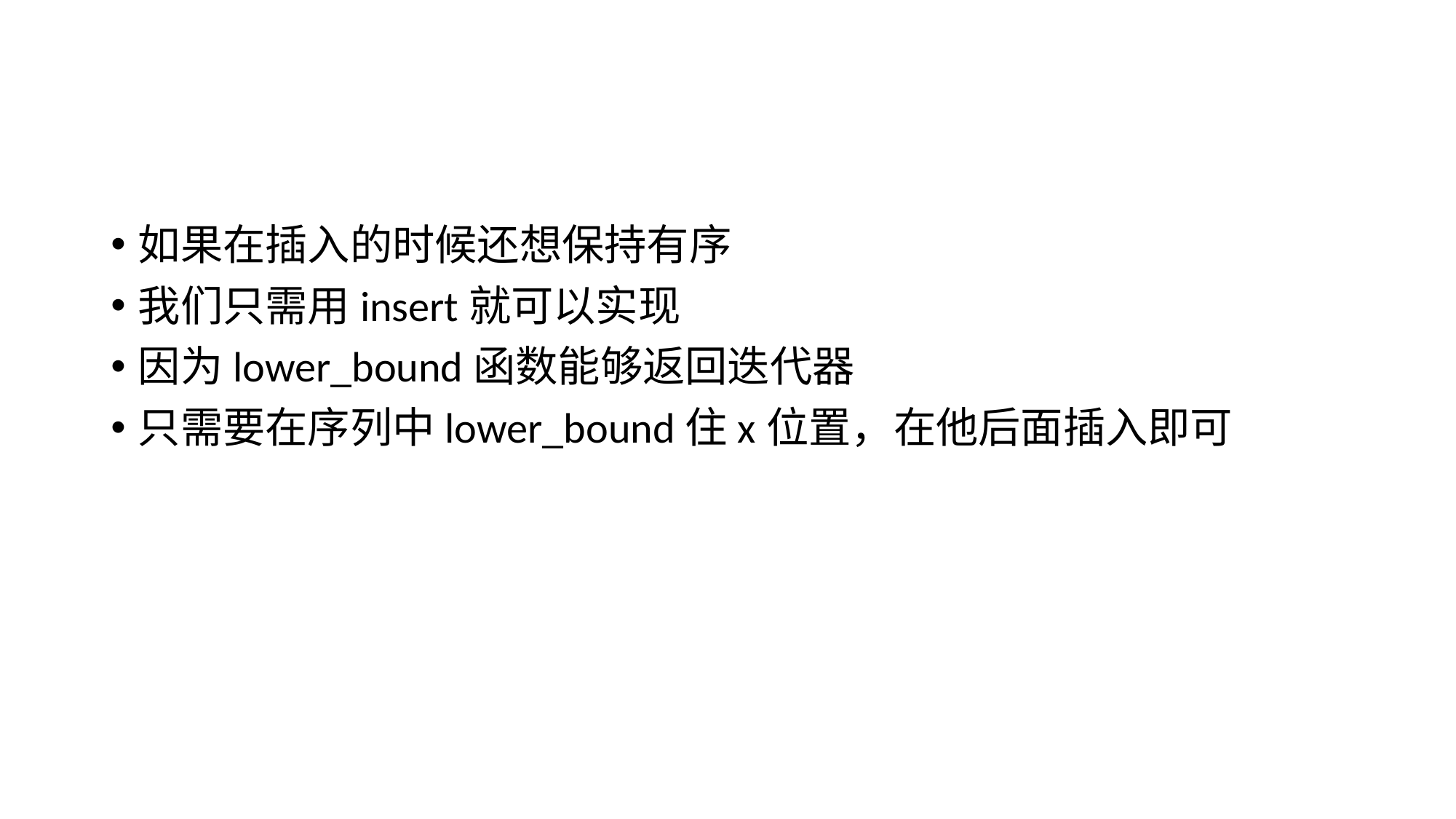

#
如果在插入的时候还想保持有序
我们只需用insert就可以实现
因为lower_bound函数能够返回迭代器
只需要在序列中lower_bound住x位置，在他后面插入即可